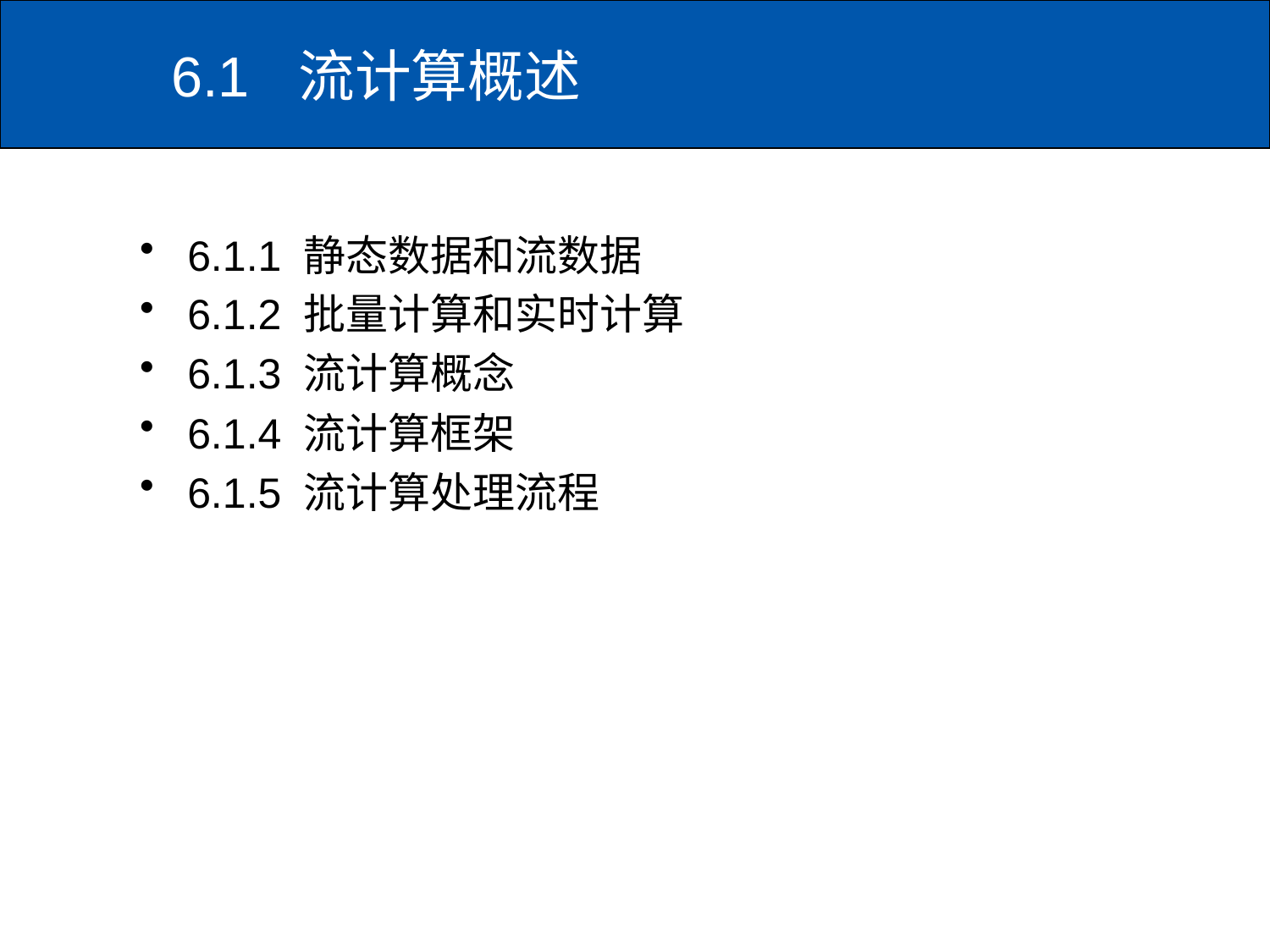

# 6.1	流计算概述
6.1.1 静态数据和流数据
6.1.2 批量计算和实时计算
6.1.3 流计算概念
6.1.4 流计算框架
6.1.5 流计算处理流程